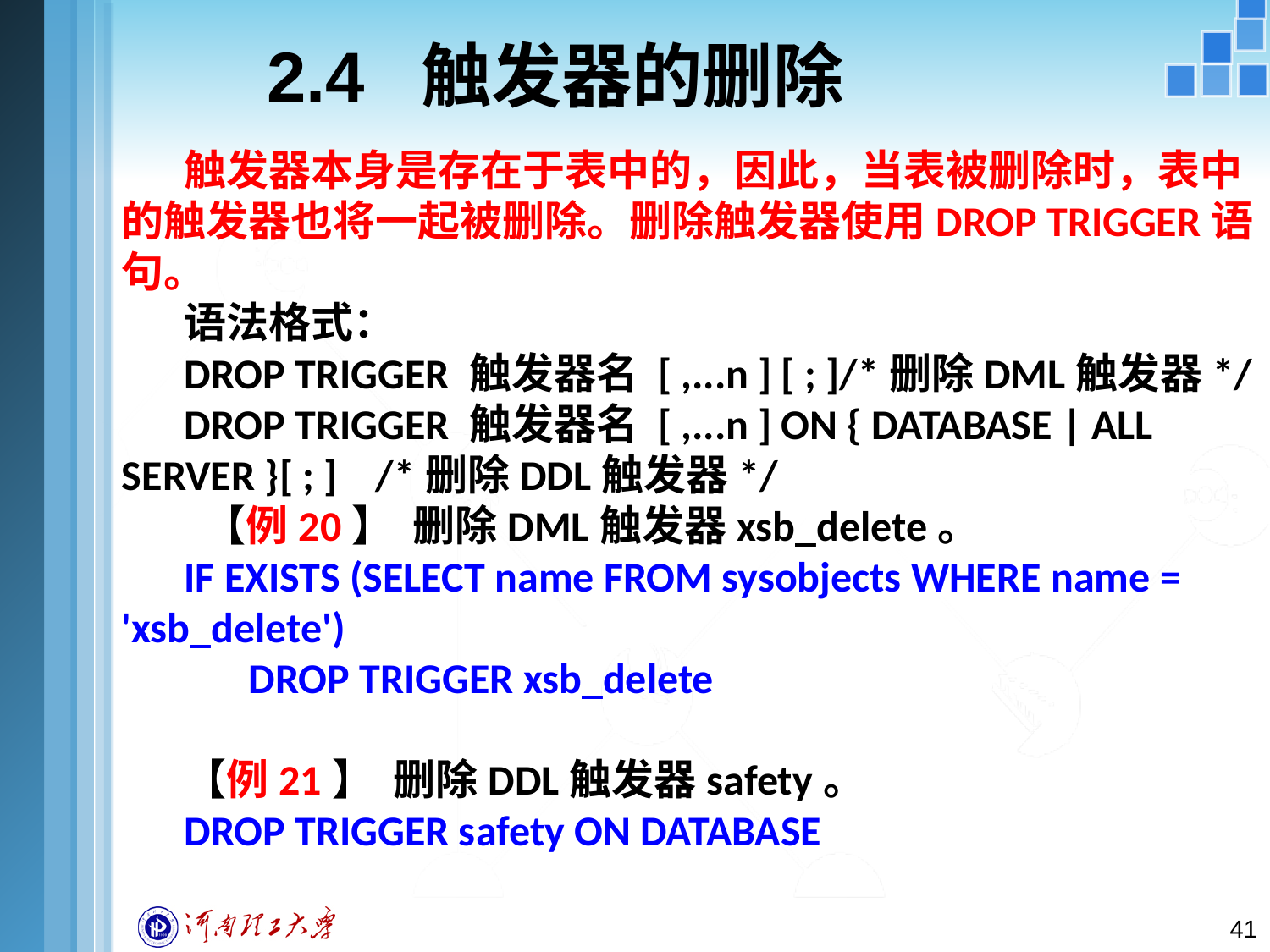

# 2.4  触发器的删除
触发器本身是存在于表中的，因此，当表被删除时，表中的触发器也将一起被删除。删除触发器使用DROP TRIGGER语句。
语法格式：
DROP TRIGGER 触发器名 [ ,...n ] [ ; ]/*删除DML触发器*/
DROP TRIGGER 触发器名 [ ,...n ] ON { DATABASE | ALL SERVER }[ ; ]	/*删除DDL触发器*/
 【例20】  删除DML触发器xsb_delete。
IF EXISTS (SELECT name FROM sysobjects WHERE name = 'xsb_delete')
	DROP TRIGGER xsb_delete

【例21】  删除DDL触发器safety。
DROP TRIGGER safety ON DATABASE